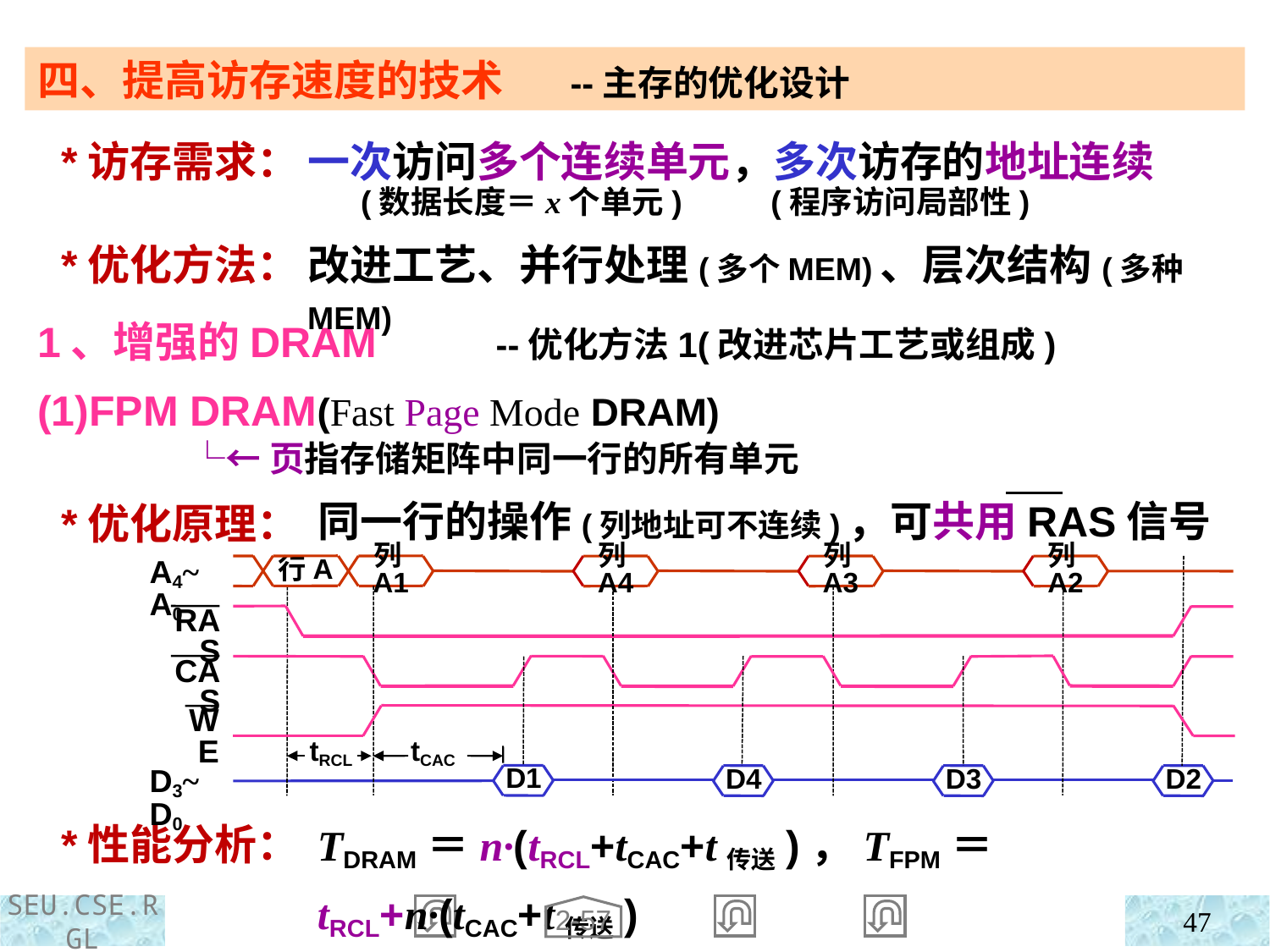

四、提高访存速度的技术      --主存的优化设计
  *访存需求：

  *优化方法：
一次访问多个连续单元，多次访存的地址连续
      (数据长度＝x个单元)          (程序访问局部性)
改进工艺、并行处理(多个MEM)、层次结构(多种MEM)
1、增强的DRAM          --优化方法1(改进芯片工艺或组成)
(1)FPM DRAM(Fast Page Mode DRAM)
                   └←页指存储矩阵中同一行的所有单元
  *优化原理：
同一行的操作(列地址可不连续)，可共用RAS信号
A4~A0

行A

列A1

列A4

列A3

列A2

RAS

CAS

WE

tRCL
tCAC

D3~D0

D1

D4

D3

D2

  *性能分析：
TDRAM＝n·(tRCL+tCAC+t传送)，TFPM＝tRCL+n·(tCAC+t传送)
2-57

47